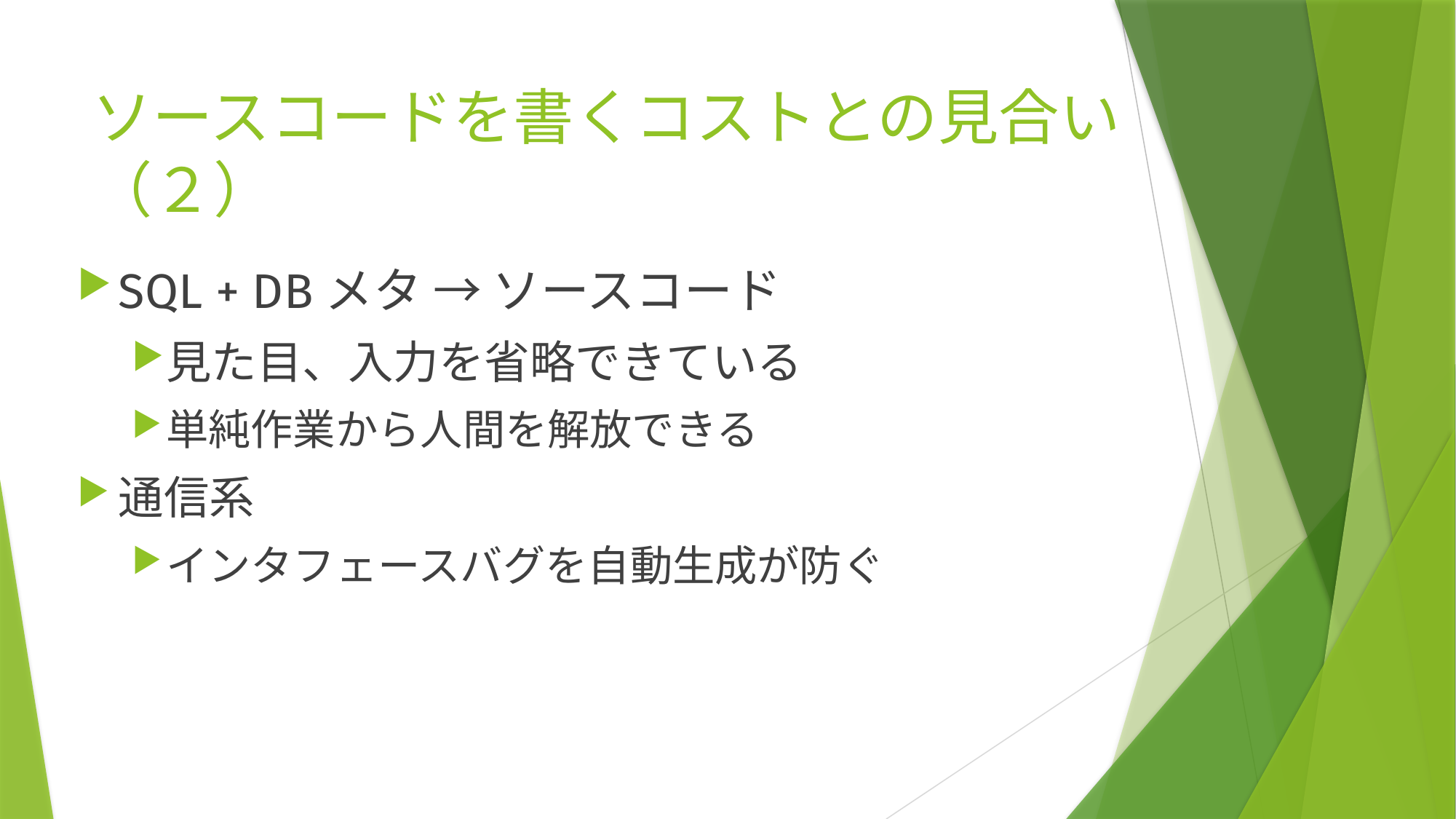

# ソースコードを書くコストとの見合い（２）
SQL + DBメタ → ソースコード
見た目、入力を省略できている
単純作業から人間を解放できる
通信系
インタフェースバグを自動生成が防ぐ